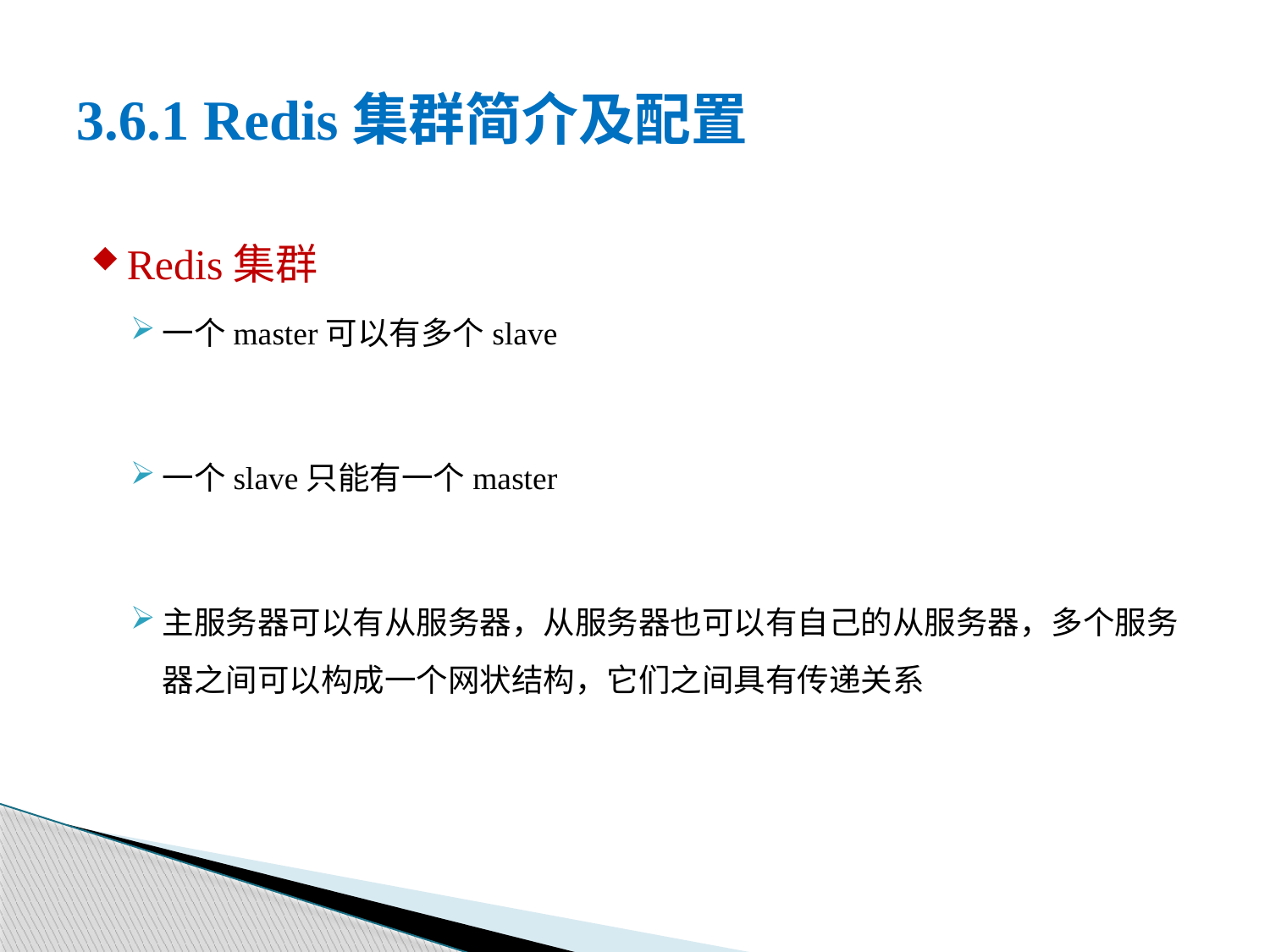

# 3.6.1 Redis集群简介及配置
Redis集群
一个master可以有多个slave

一个slave只能有一个master

主服务器可以有从服务器，从服务器也可以有自己的从服务器，多个服务器之间可以构成一个网状结构，它们之间具有传递关系